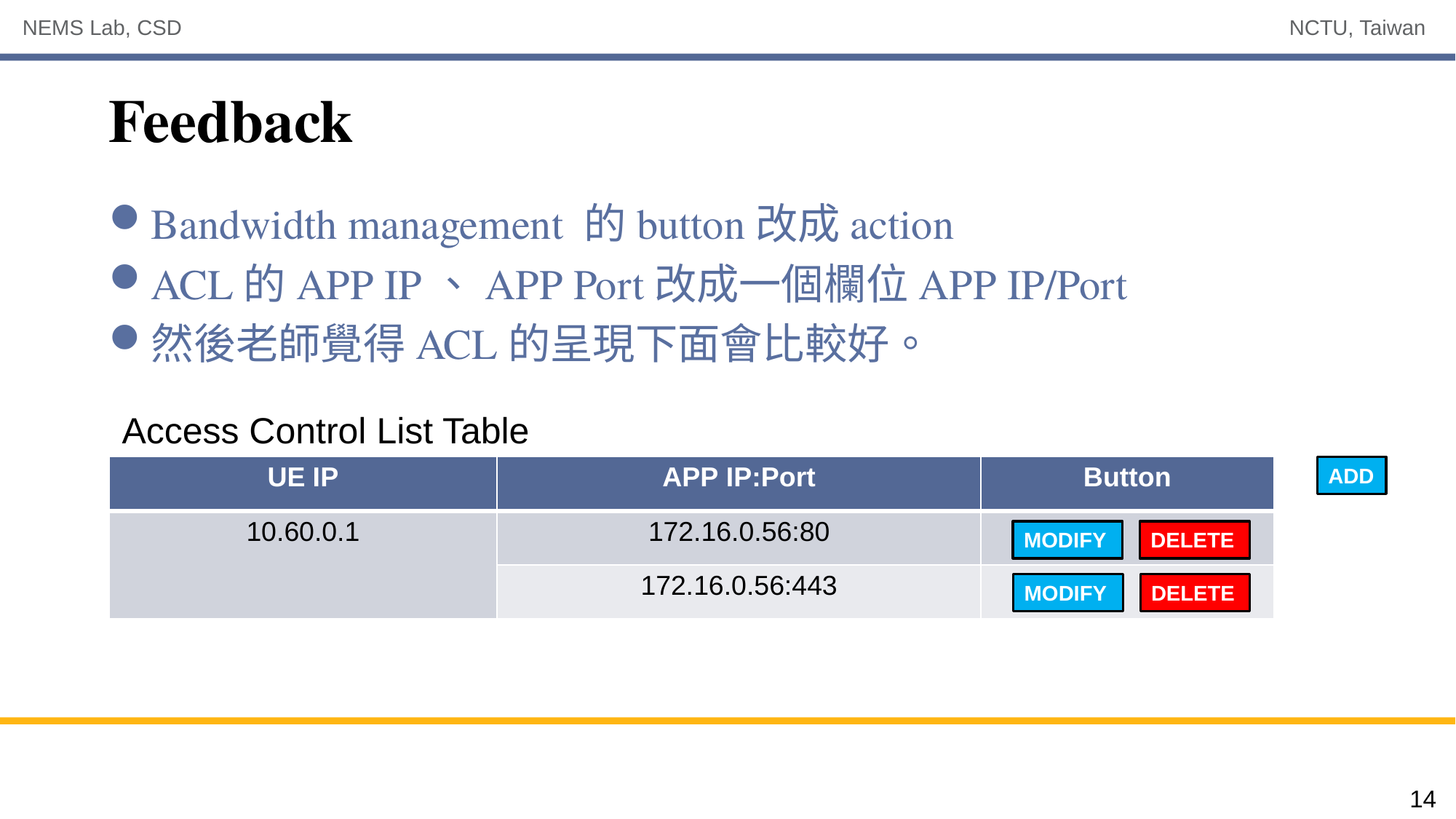

# Feedback
Bandwidth management 的button改成action
ACL的APP IP、APP Port改成一個欄位APP IP/Port
然後老師覺得ACL的呈現下面會比較好。

Access Control List Table
| UE IP | APP IP:Port | Button |
| --- | --- | --- |
| 10.60.0.1 | 172.16.0.56:80 |  |
|  | 172.16.0.56:443 |  |
ADD
MODIFY
DELETE
MODIFY
DELETE
14